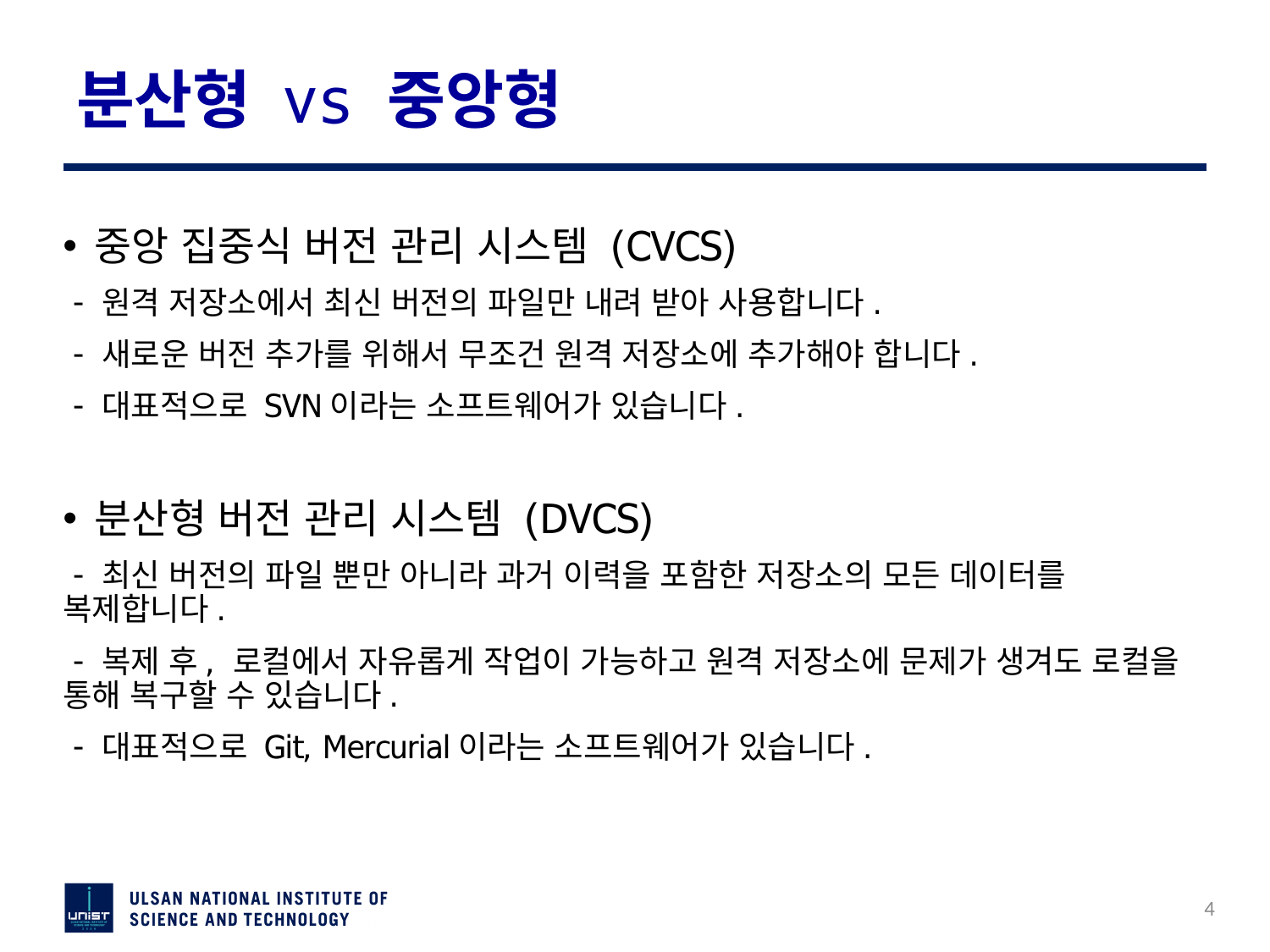

# 분산형 vs 중앙형
중앙 집중식 버전 관리 시스템 (CVCS)
 - 원격 저장소에서 최신 버전의 파일만 내려 받아 사용합니다.
 - 새로운 버전 추가를 위해서 무조건 원격 저장소에 추가해야 합니다.
 - 대표적으로 SVN이라는 소프트웨어가 있습니다.
분산형 버전 관리 시스템 (DVCS)
 - 최신 버전의 파일 뿐만 아니라 과거 이력을 포함한 저장소의 모든 데이터를 복제합니다.
 - 복제 후, 로컬에서 자유롭게 작업이 가능하고 원격 저장소에 문제가 생겨도 로컬을 통해 복구할 수 있습니다.
 - 대표적으로 Git, Mercurial이라는 소프트웨어가 있습니다.